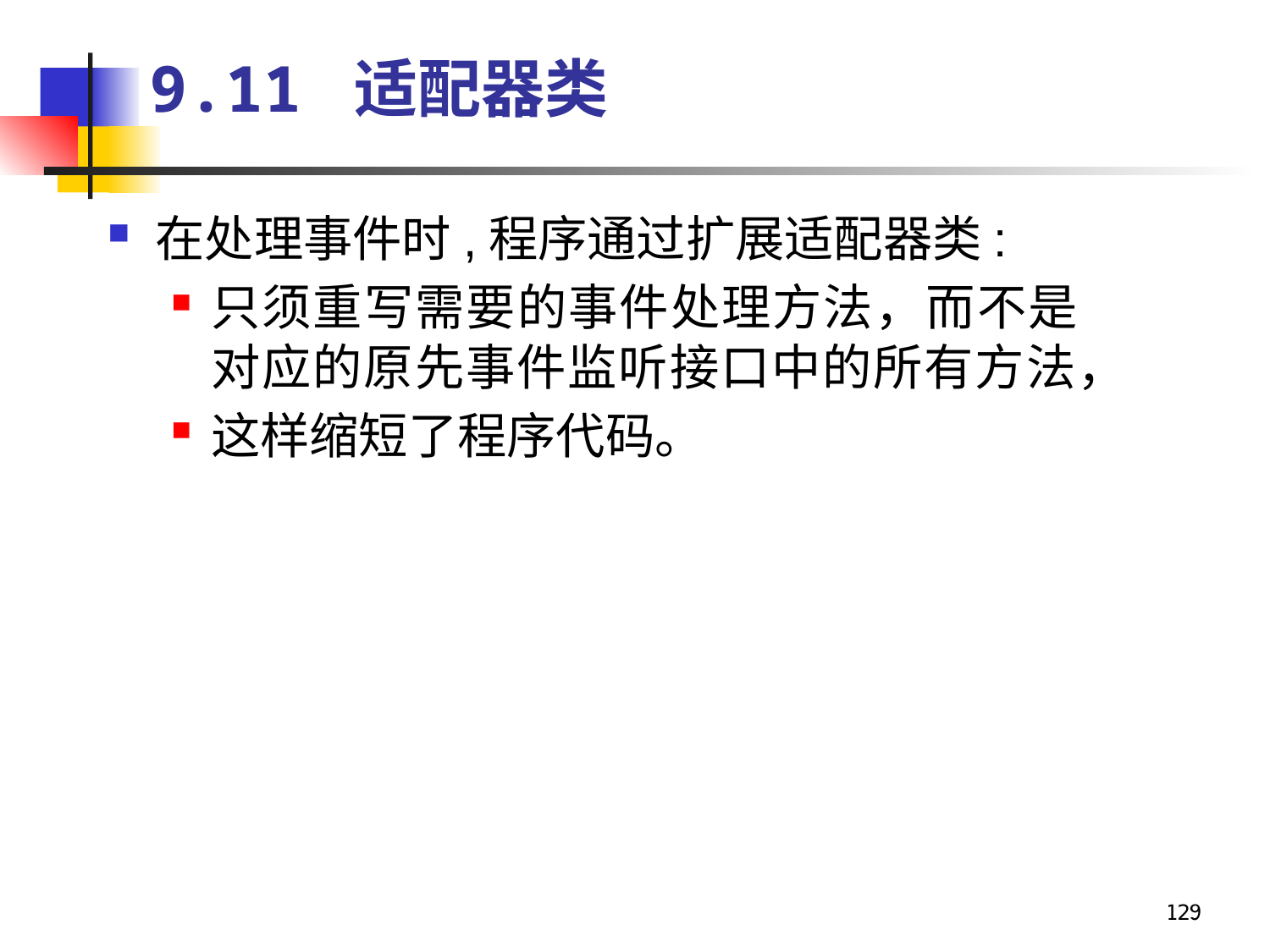

9.11 适配器类
在处理事件时,程序通过扩展适配器类:
只须重写需要的事件处理方法，而不是对应的原先事件监听接口中的所有方法，
这样缩短了程序代码。